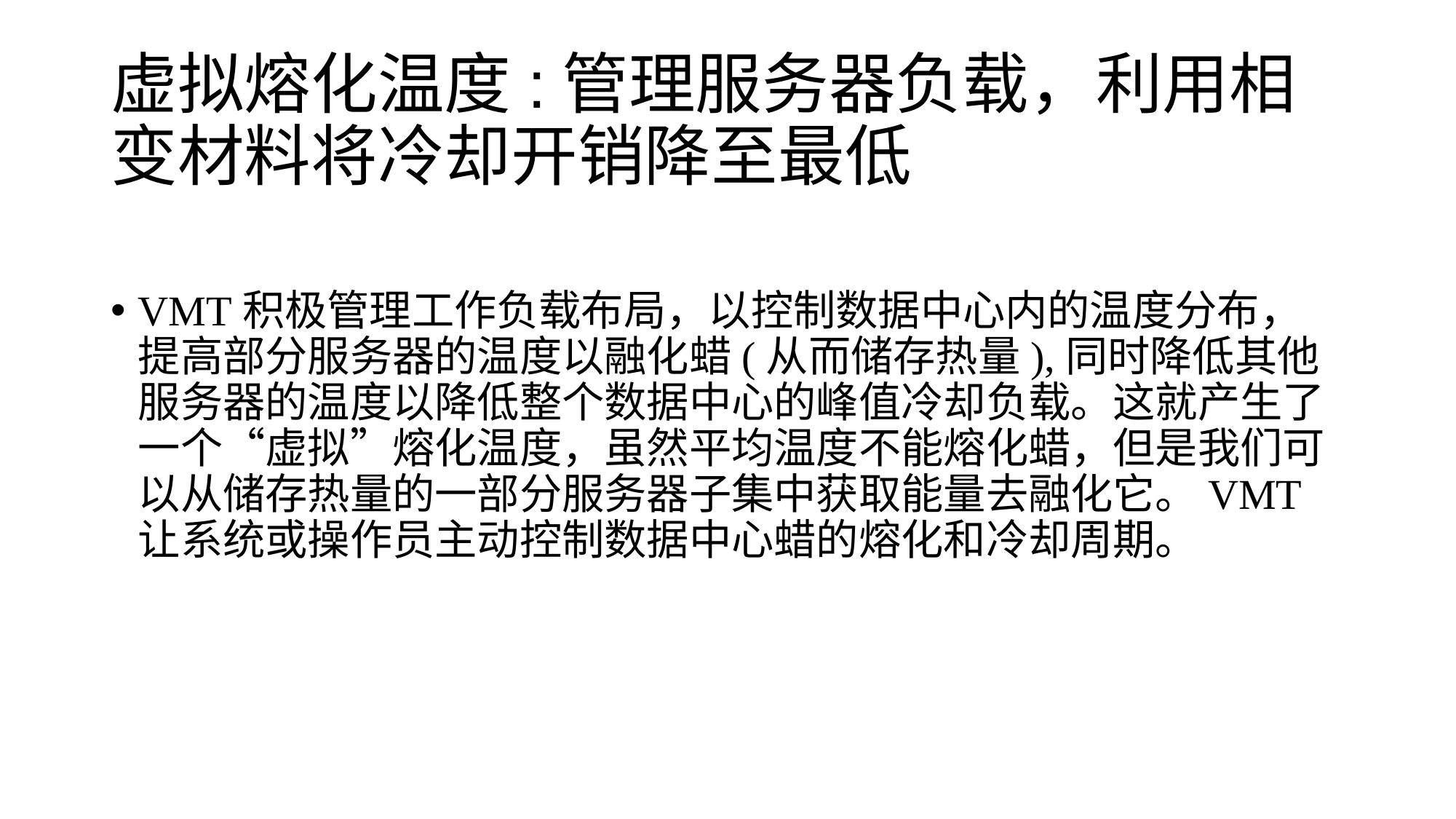

# 虚拟熔化温度:管理服务器负载，利用相变材料将冷却开销降至最低

VMT积极管理工作负载布局，以控制数据中心内的温度分布，提高部分服务器的温度以融化蜡(从而储存热量),同时降低其他服务器的温度以降低整个数据中心的峰值冷却负载。这就产生了一个“虚拟”熔化温度，虽然平均温度不能熔化蜡，但是我们可以从储存热量的一部分服务器子集中获取能量去融化它。VMT让系统或操作员主动控制数据中心蜡的熔化和冷却周期。